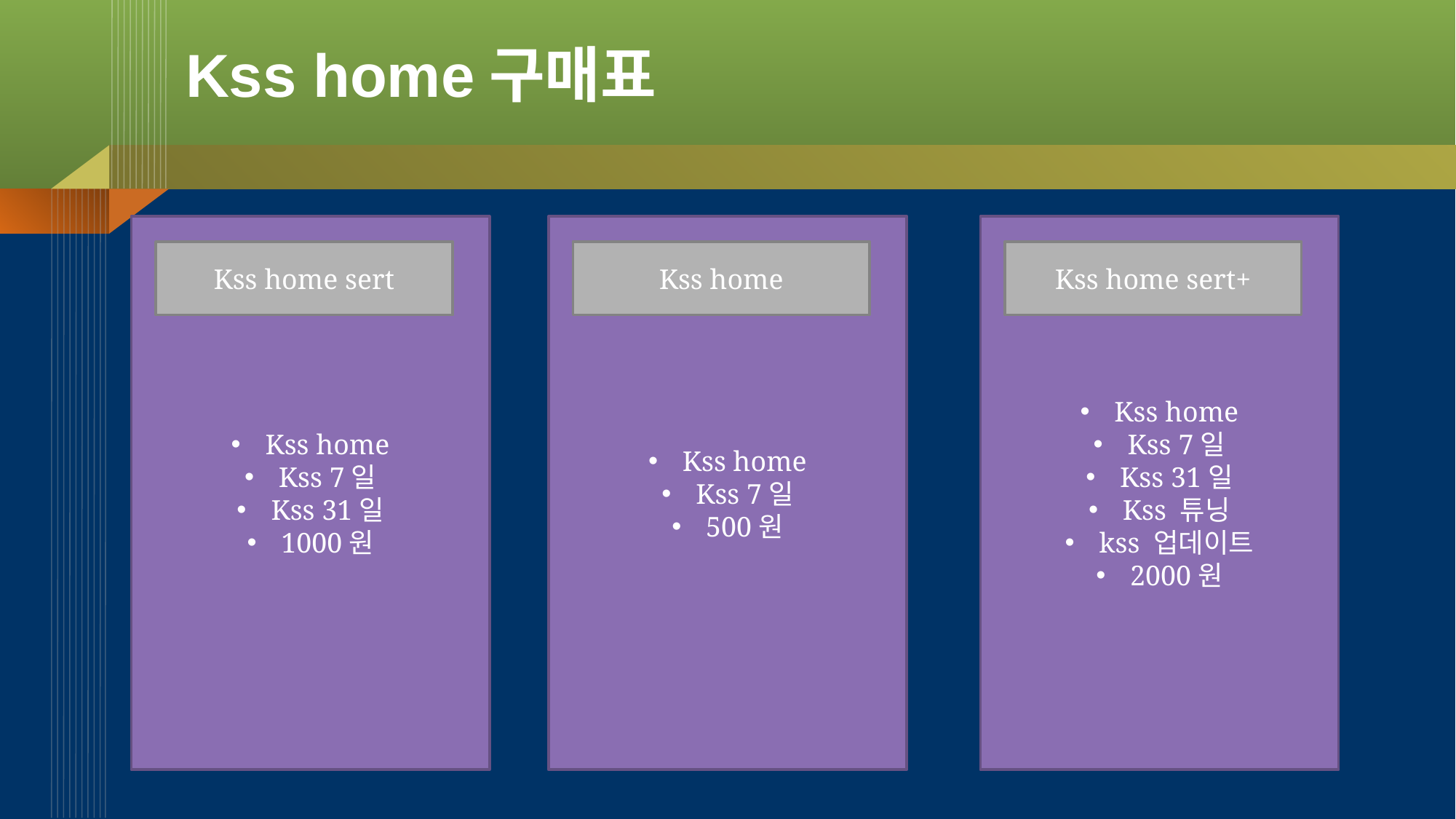

# Kss home구매표
Kss home
Kss 7일
Kss 31일
1000원
Kss home
Kss 7일
500원
Kss home
Kss 7일
Kss 31일
Kss 튜닝
kss 업데이트
2000원
Kss home sert
Kss home
Kss home sert+